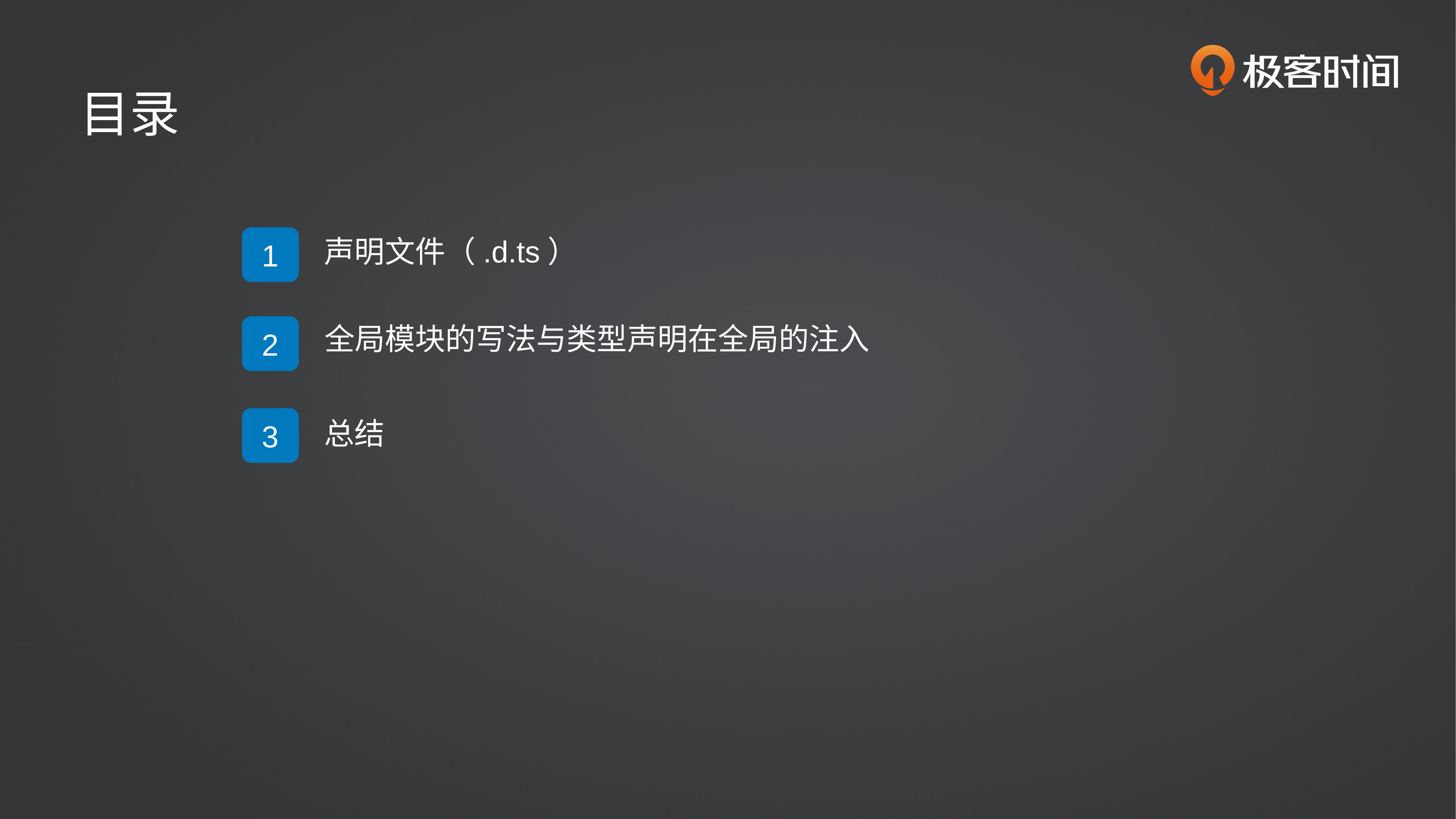

目录

1
声明文件（.d.ts）

2
全局模块的写法与类型声明在全局的注入

3
总结